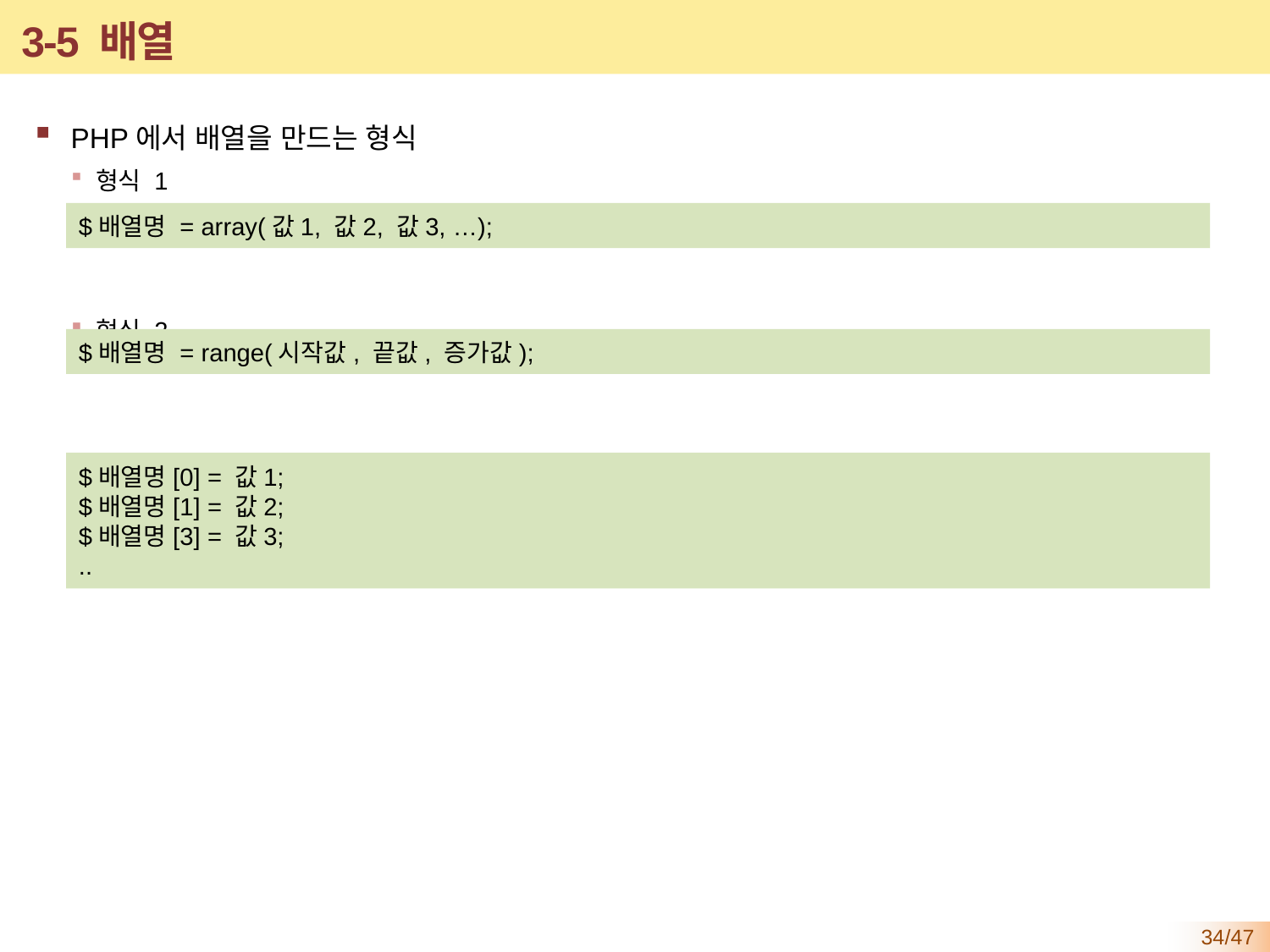

# 3-5 배열
PHP에서 배열을 만드는 형식
형식 1

형식 2

형식 3

$배열명 = array(값1, 값2, 값3, …);
$배열명 = range(시작값, 끝값, 증가값);
$배열명[0] = 값1;
$배열명[1] = 값2;
$배열명[3] = 값3;
..